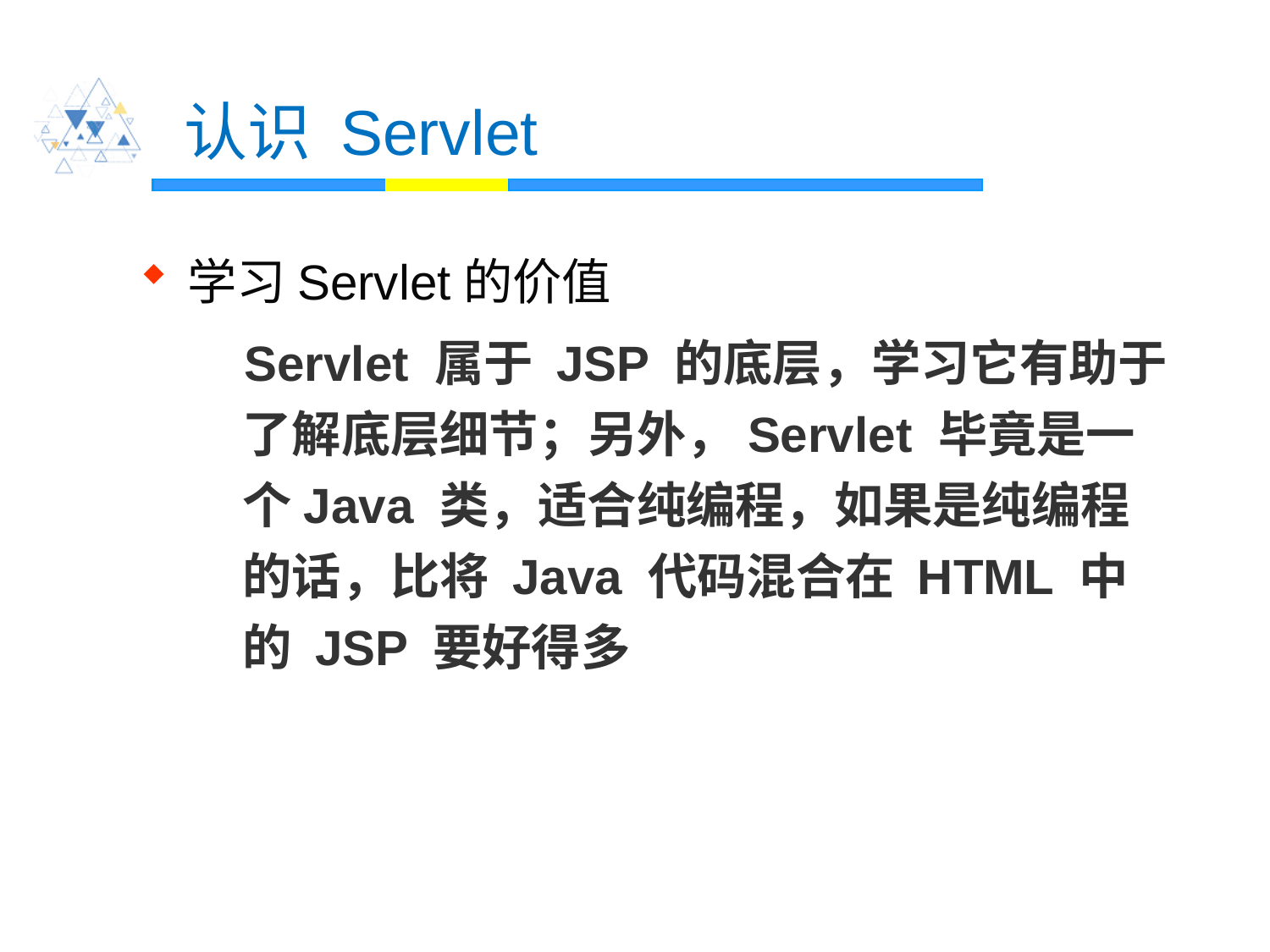

# 认识 Servlet
学习Servlet的价值
   Servlet 属于 JSP 的底层，学习它有助于了解底层细节；另外，Servlet 毕竟是一个Java 类，适合纯编程，如果是纯编程的话，比将 Java 代码混合在 HTML 中的 JSP 要好得多